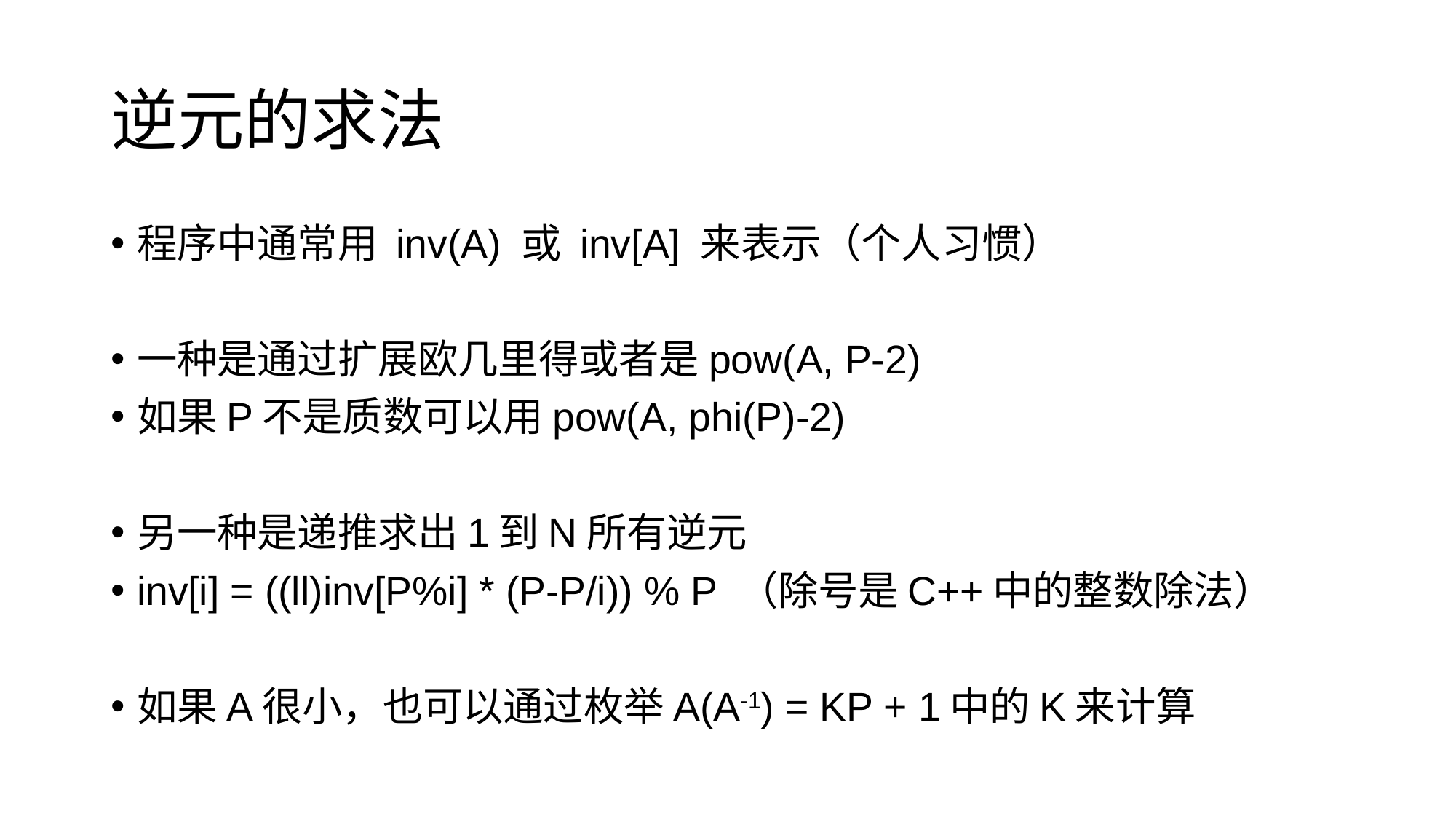

# 逆元的求法
程序中通常用 inv(A) 或 inv[A] 来表示（个人习惯）

一种是通过扩展欧几里得或者是pow(A, P-2)
如果P不是质数可以用pow(A, phi(P)-2)

另一种是递推求出1到N所有逆元
inv[i] = ((ll)inv[P%i] * (P-P/i)) % P （除号是C++中的整数除法）

如果A很小，也可以通过枚举A(A-1) = KP + 1中的K来计算